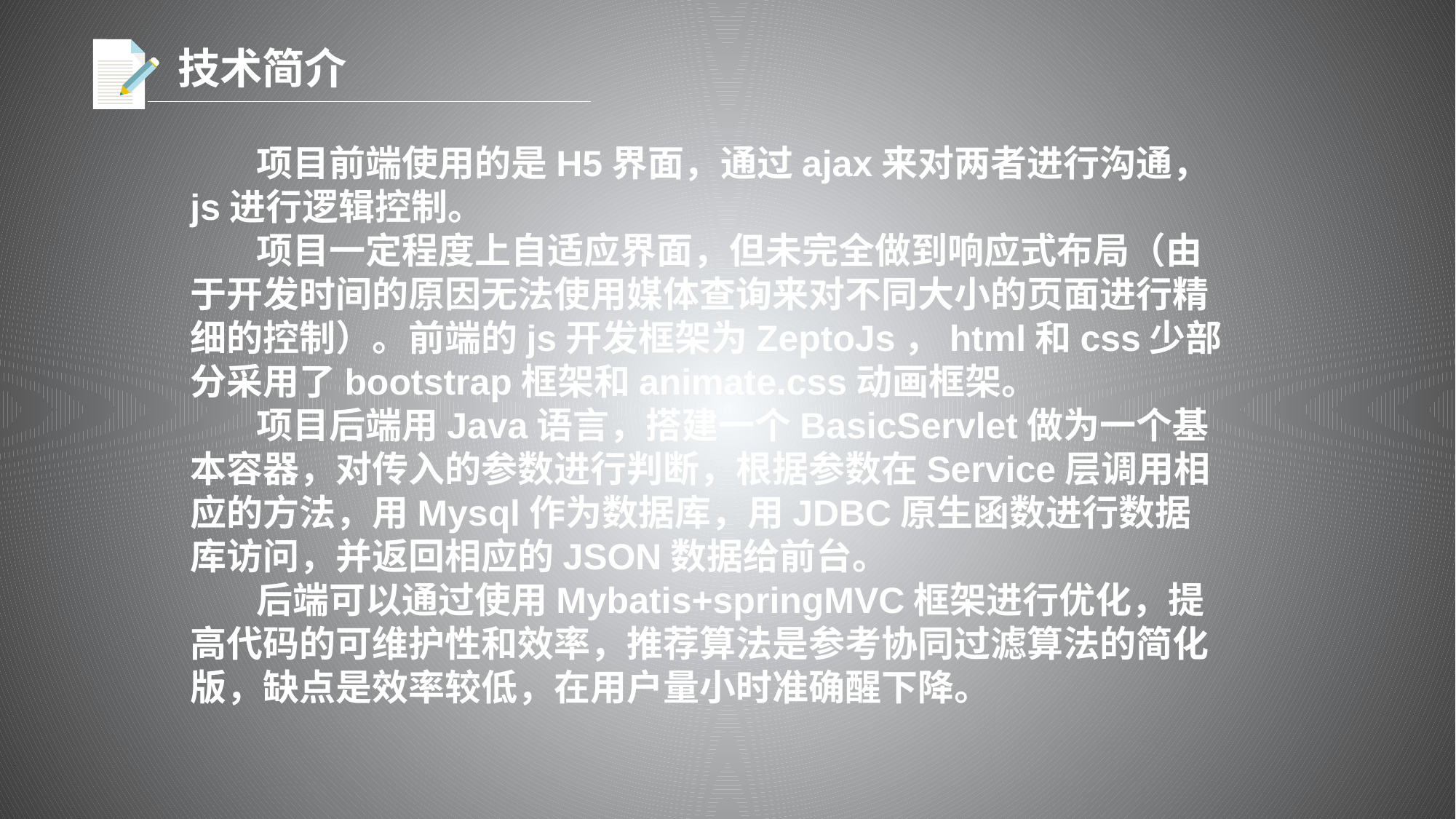

技术简介

       项目前端使用的是H5界面，通过ajax来对两者进行沟通，js进行逻辑控制。
       项目一定程度上自适应界面，但未完全做到响应式布局（由于开发时间的原因无法使用媒体查询来对不同大小的页面进行精细的控制）。前端的js开发框架为ZeptoJs，html和css少部分采用了bootstrap框架和animate.css动画框架。
       项目后端用Java语言，搭建一个BasicServlet做为一个基本容器，对传入的参数进行判断，根据参数在Service层调用相应的方法，用Mysql作为数据库，用JDBC原生函数进行数据库访问，并返回相应的JSON数据给前台。
       后端可以通过使用Mybatis+springMVC框架进行优化，提高代码的可维护性和效率，推荐算法是参考协同过滤算法的简化版，缺点是效率较低，在用户量小时准确醒下降。